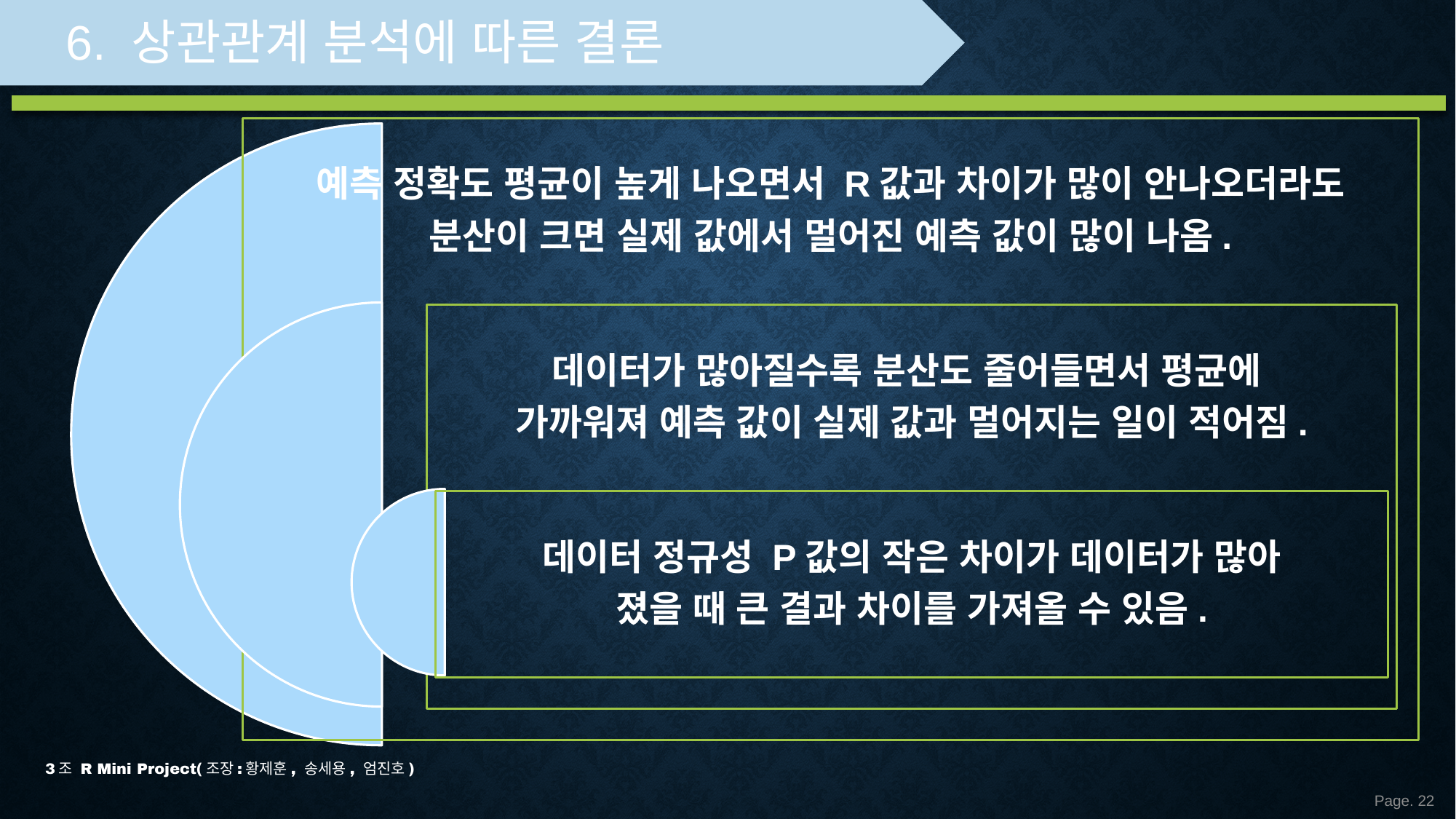

6. 상관관계 분석에 따른 결론
예측 정확도 평균이 높게 나오면서 R값과 차이가 많이 안나오더라도
분산이 크면 실제 값에서 멀어진 예측 값이 많이 나옴.
데이터가 많아질수록 분산도 줄어들면서 평균에
가까워져 예측 값이 실제 값과 멀어지는 일이 적어짐.
데이터 정규성 P값의 작은 차이가 데이터가 많아
졌을 때 큰 결과 차이를 가져올 수 있음.
3조 R Mini Project(조장:황제훈, 송세용, 엄진호)
Page. 22